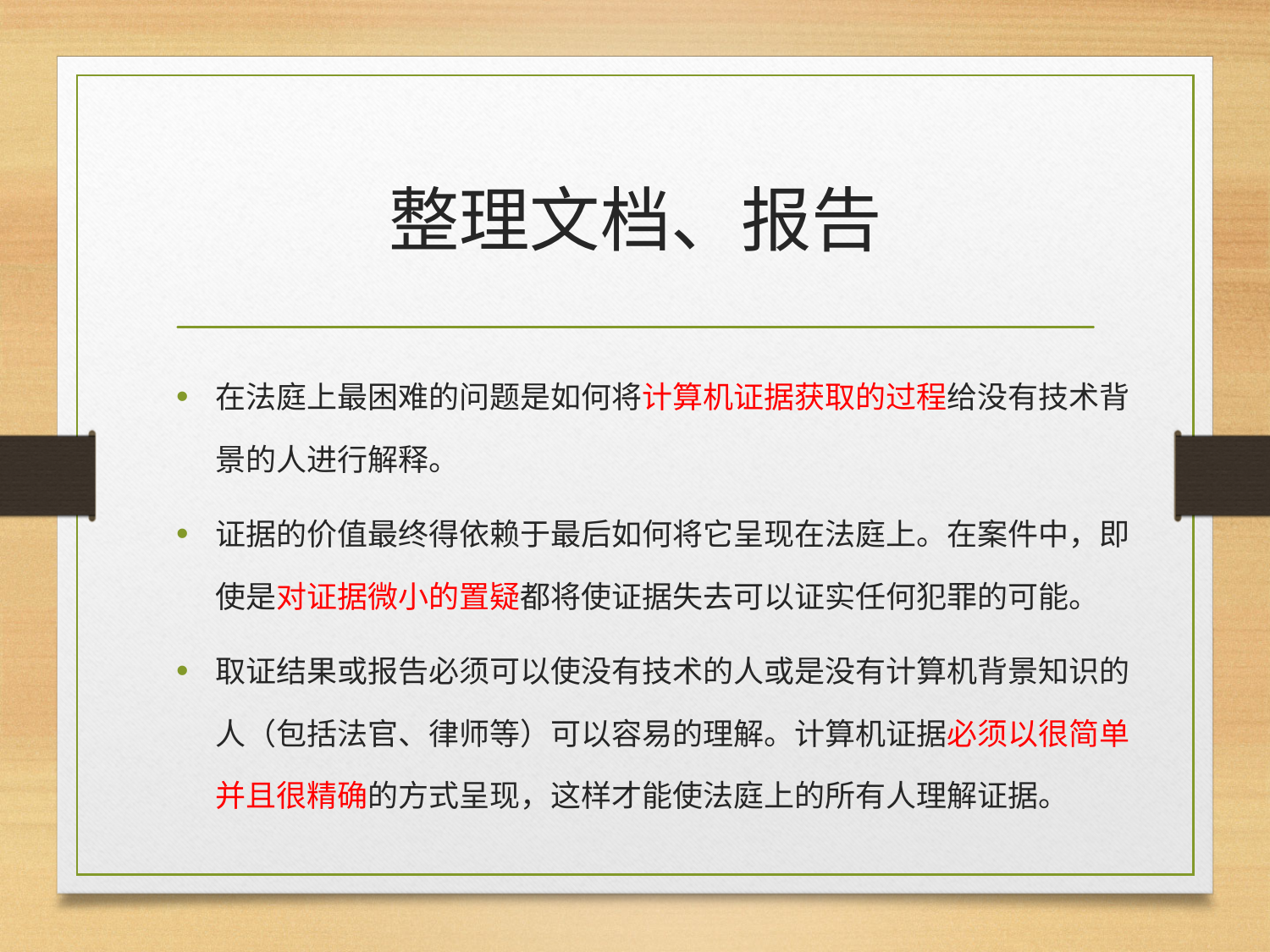

# 整理文档、报告
在法庭上最困难的问题是如何将计算机证据获取的过程给没有技术背景的人进行解释。
证据的价值最终得依赖于最后如何将它呈现在法庭上。在案件中，即使是对证据微小的置疑都将使证据失去可以证实任何犯罪的可能。
取证结果或报告必须可以使没有技术的人或是没有计算机背景知识的人（包括法官、律师等）可以容易的理解。计算机证据必须以很简单并且很精确的方式呈现，这样才能使法庭上的所有人理解证据。